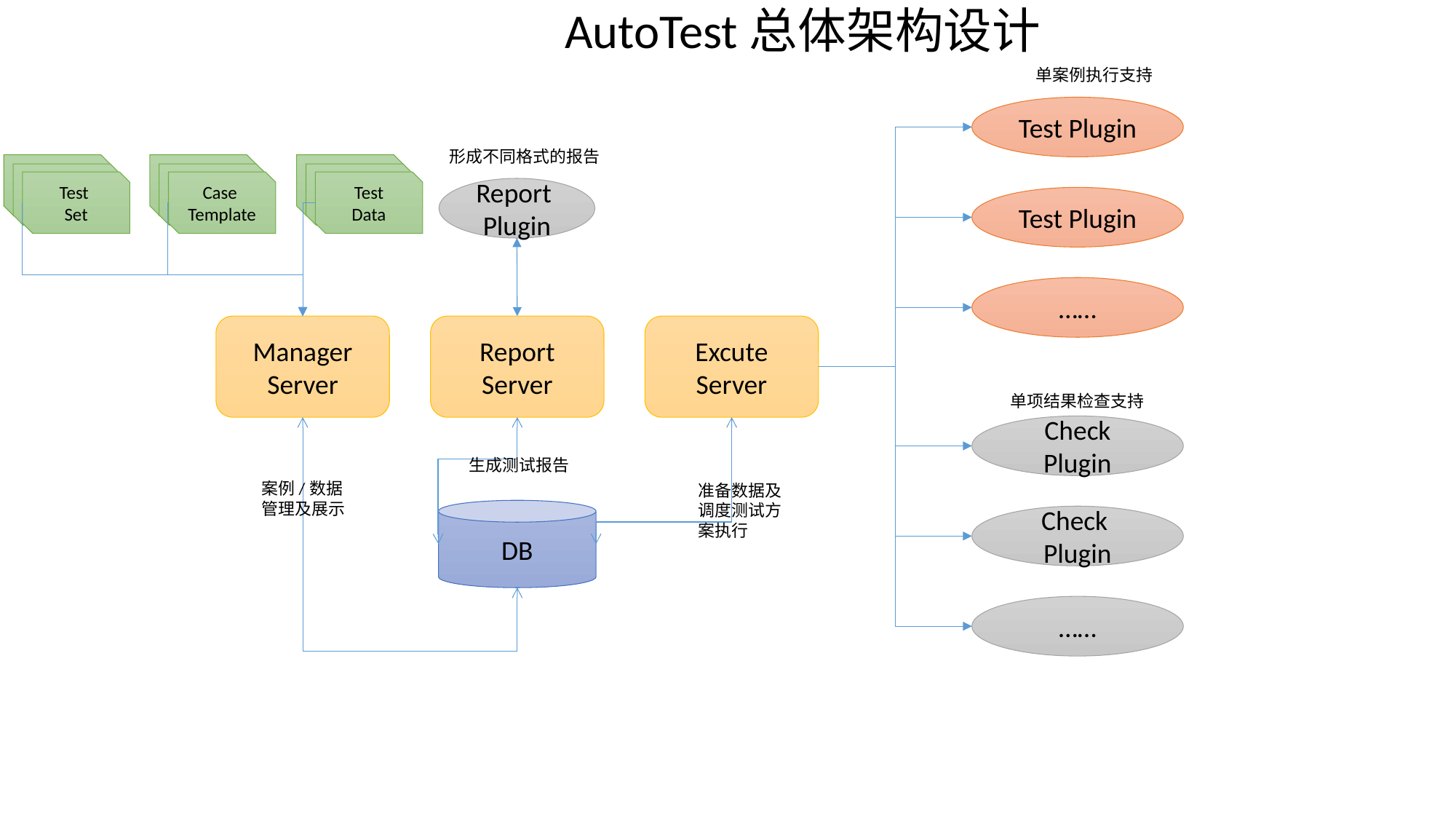

AutoTest总体架构设计
单案例执行支持
Test Plugin
形成不同格式的报告

I
Test
Set

I
Case
Template

I
Test
Data
Report  Plugin
Test Plugin
……
Report
Server
Excute
Server
Manager Server
单项结果检查支持
Check Plugin
生成测试报告
案例/数据
管理及展示
准备数据及
调度测试方
案执行
DB
Check  Plugin
……